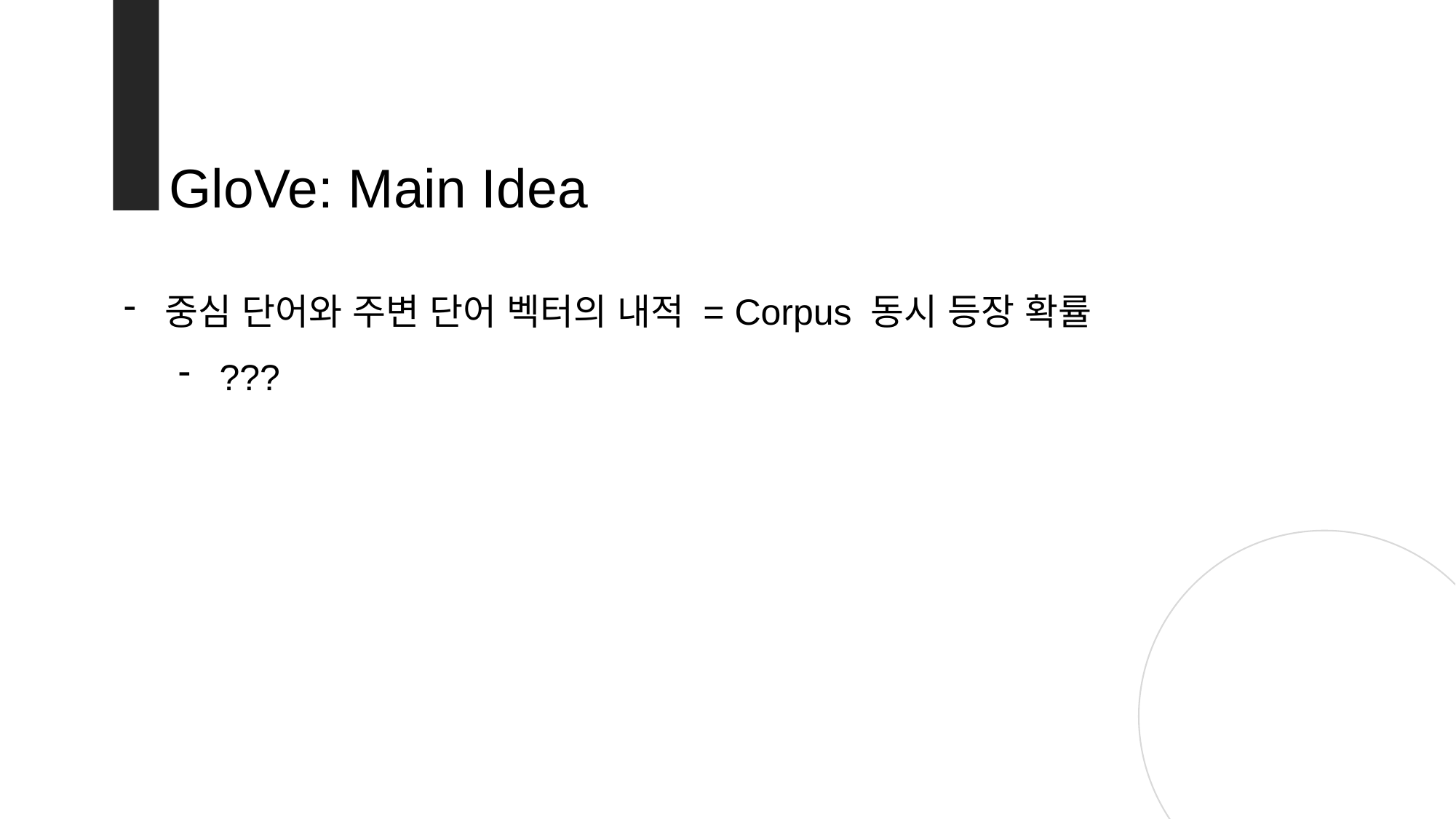

GloVe: Main Idea
중심 단어와 주변 단어 벡터의 내적 = Corpus 동시 등장 확률
???